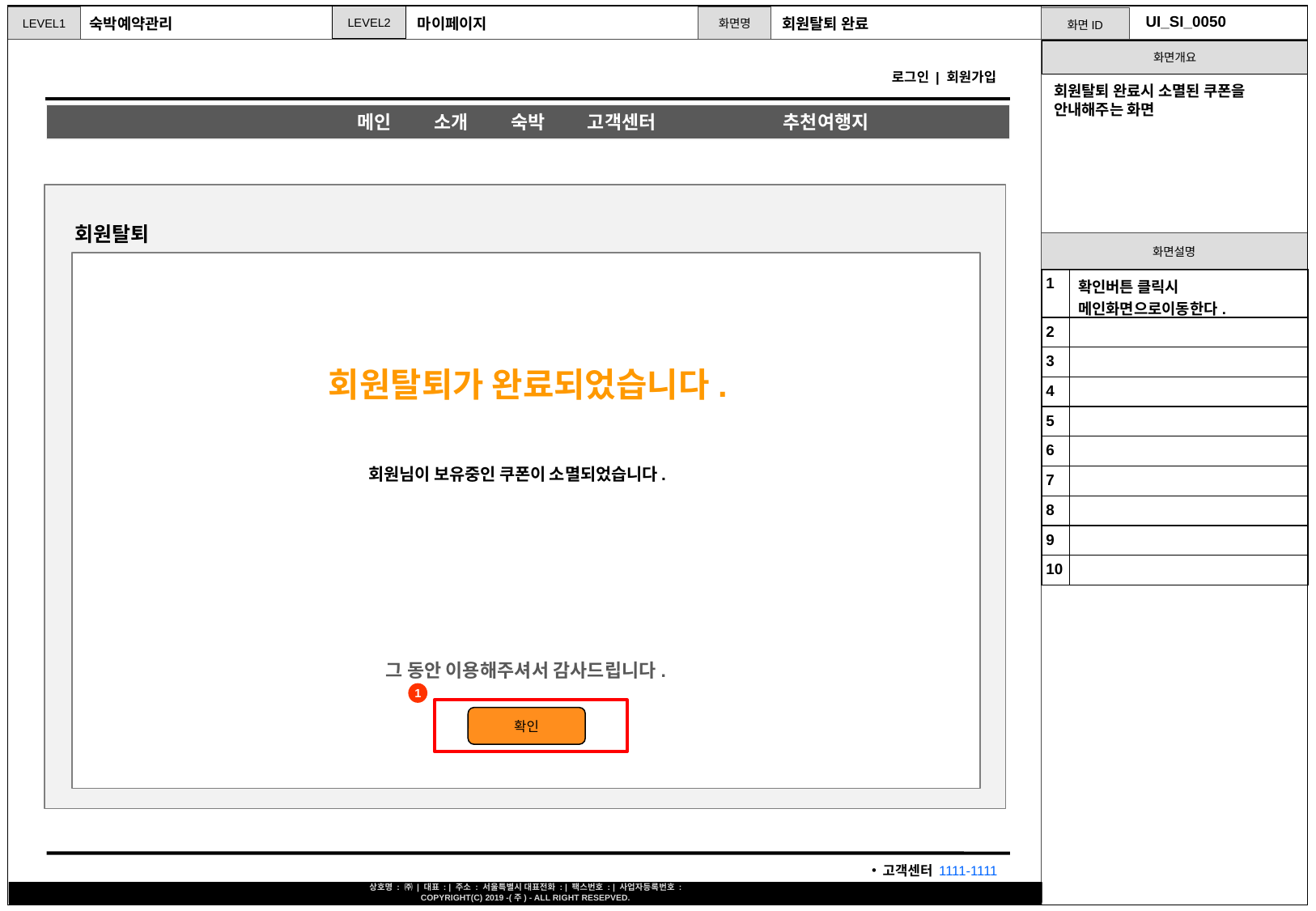

UI_SI_0050
숙박예약관리
마이페이지
회원탈퇴 완료
회원탈퇴 완료시 소멸된 쿠폰을 안내해주는 화면

회원탈퇴

| 1 | 확인버튼 클릭시 메인화면으로이동한다. |
| --- | --- |
| 2 |  |
| 3 |  |
| 4 |  |
| 5 |  |
| 6 |  |
| 7 |  |
| 8 |  |
| 9 |  |
| 10 |  |
회원탈퇴가 완료되었습니다.
회원님이 보유중인 쿠폰이 소멸되었습니다.
그 동안 이용해주셔서 감사드립니다.
1

확인